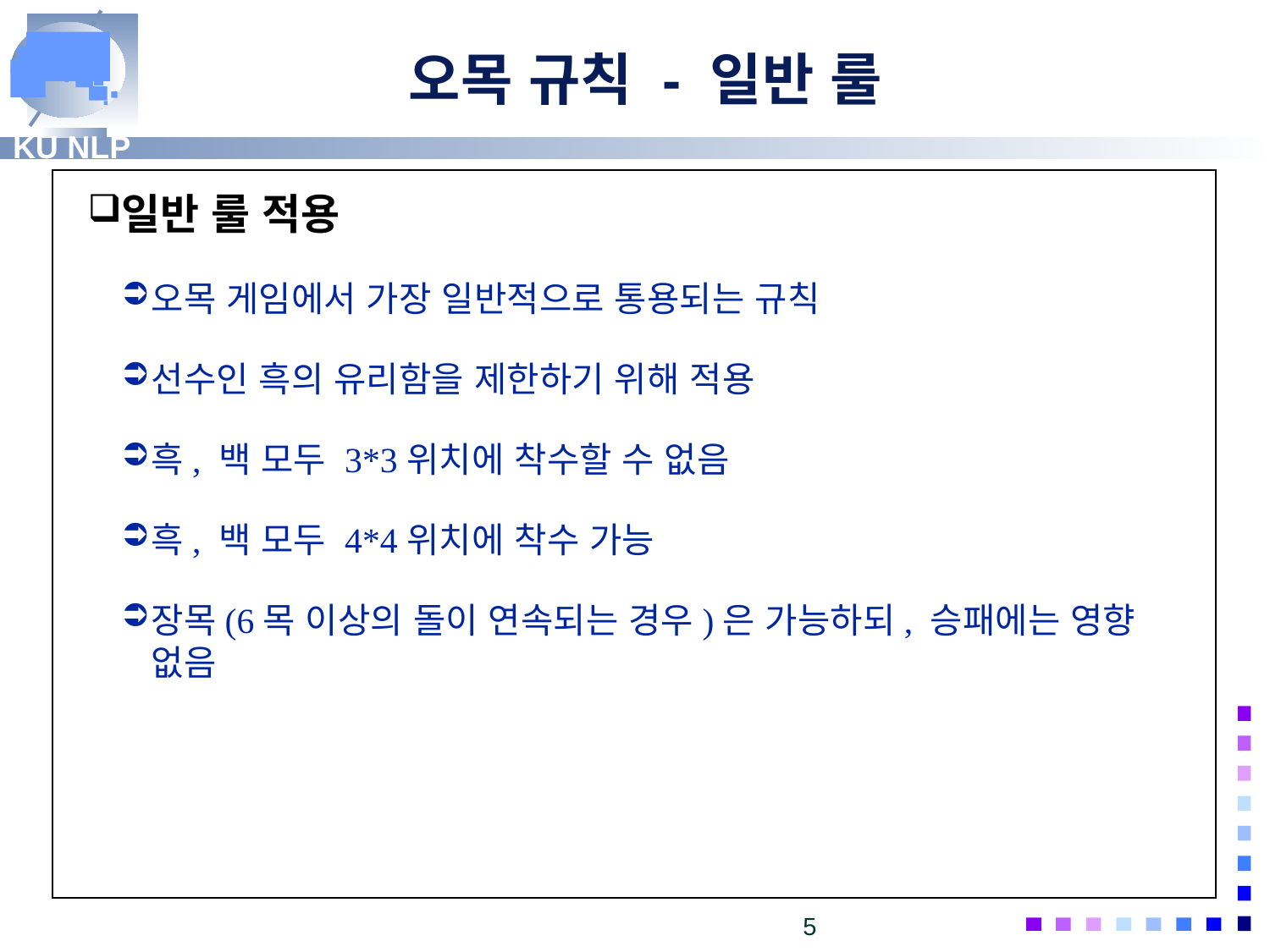

오목 규칙 - 일반 룰
일반 룰 적용

오목 게임에서 가장 일반적으로 통용되는 규칙

선수인 흑의 유리함을 제한하기 위해 적용

흑, 백 모두 3*3위치에 착수할 수 없음

흑, 백 모두 4*4위치에 착수 가능

장목(6목 이상의 돌이 연속되는 경우)은 가능하되, 승패에는 영향 없음
5